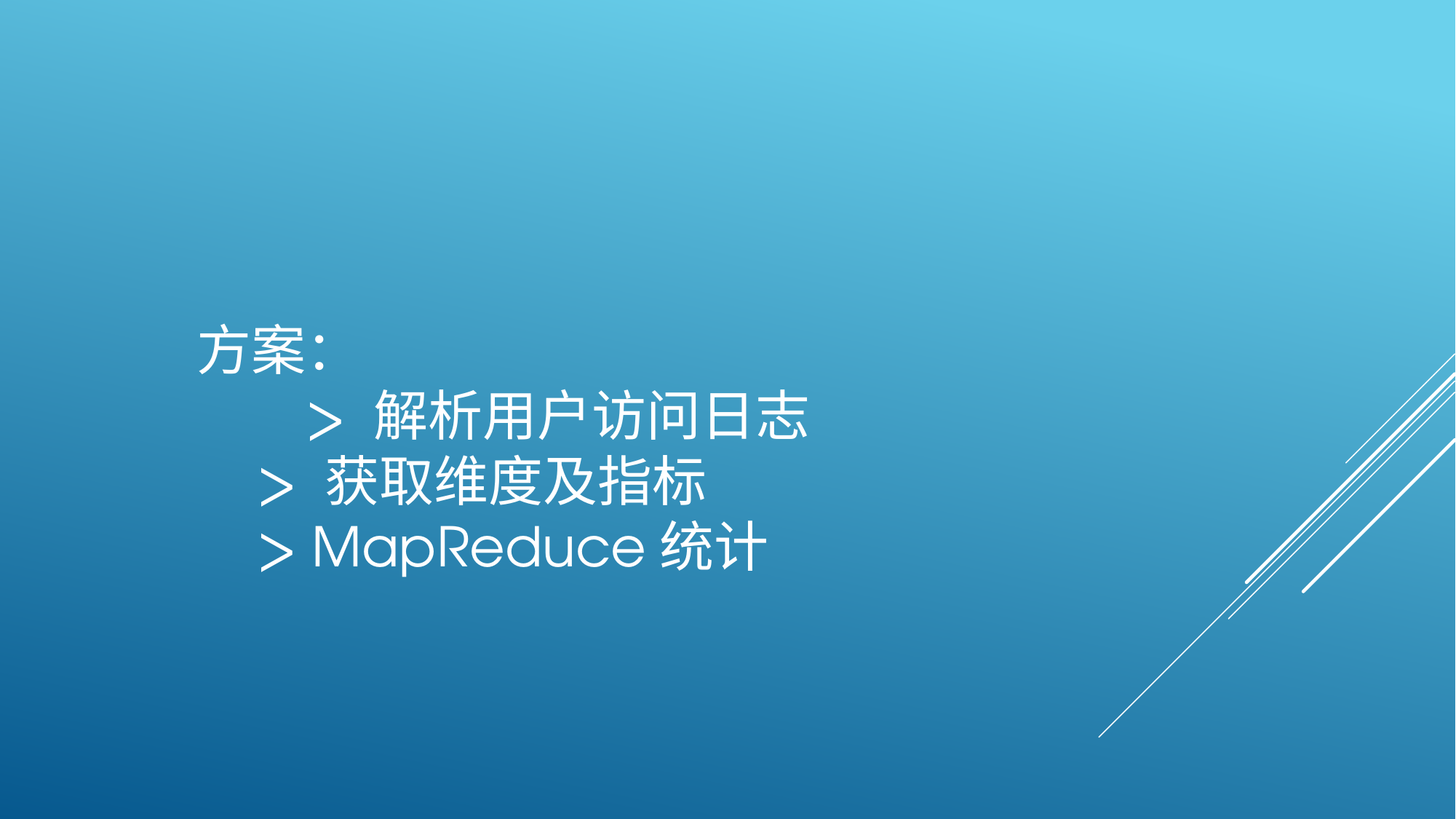

方案：
	> 解析用户访问日志
    > 获取维度及指标
    > MapReduce统计